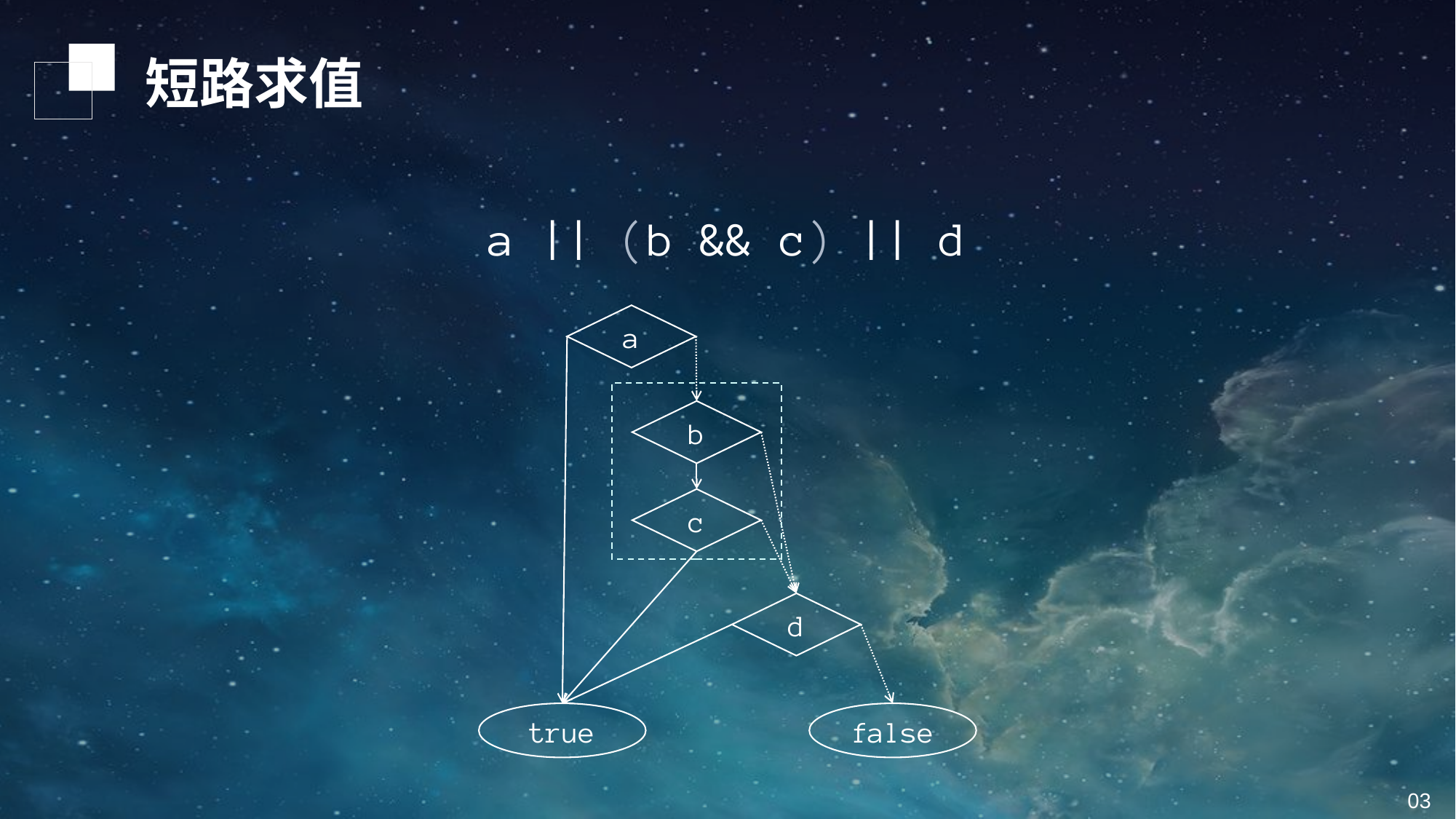

短路求值

a || (b && c) || d
a
b
c
d
true
false

03